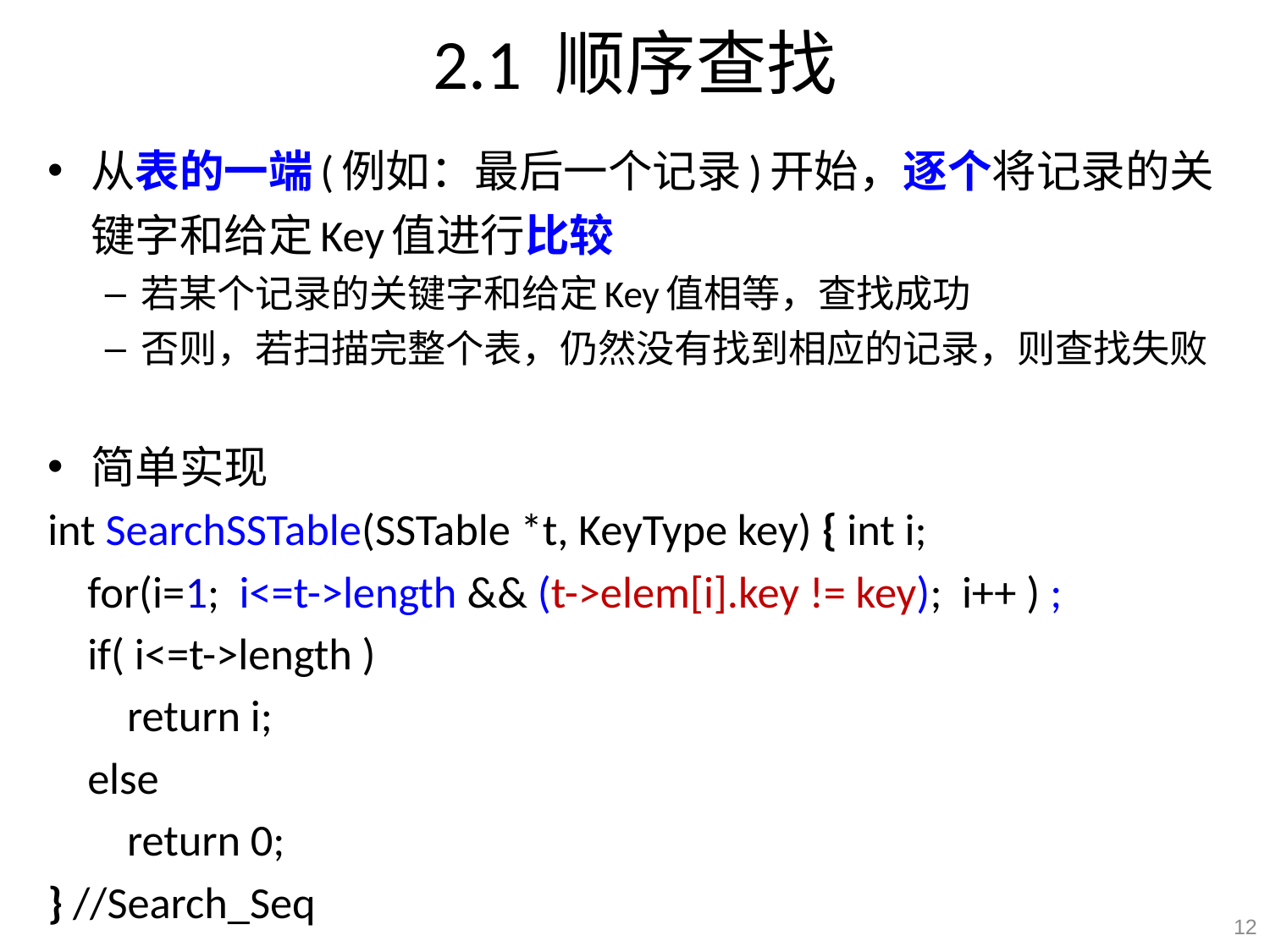

# 2.1 顺序查找
从表的一端(例如：最后一个记录)开始，逐个将记录的关键字和给定Key值进行比较
若某个记录的关键字和给定Key值相等，查找成功
否则，若扫描完整个表，仍然没有找到相应的记录，则查找失败

简单实现
int SearchSSTable(SSTable *t, KeyType key) { int i;
    for(i=1;  i<=t->length && (t->elem[i].key != key);  i++ ) ;
    if( i<=t->length )
        return i;
    else
        return 0;
} //Search_Seq
12